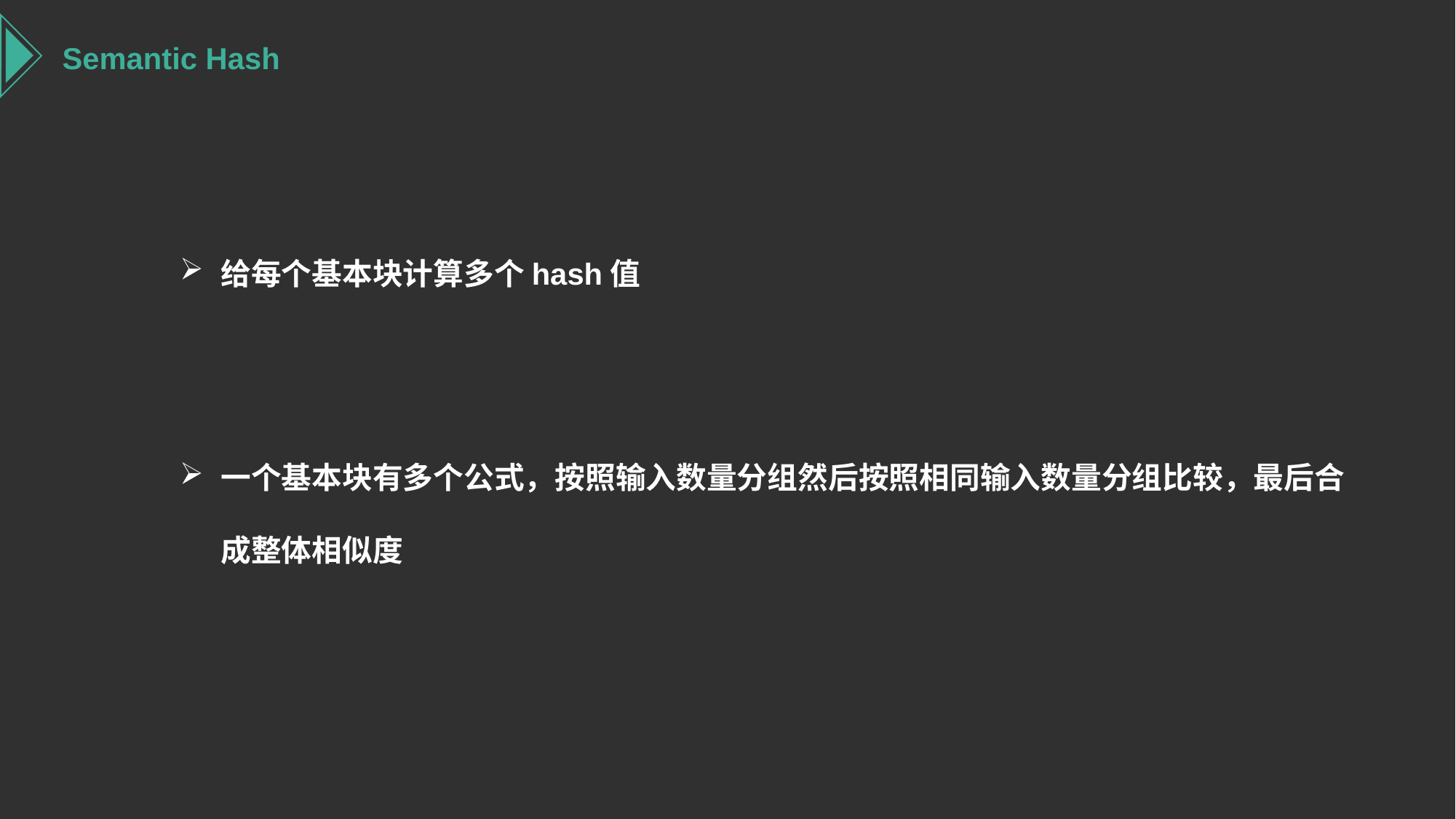

Semantic Hash

给每个基本块计算多个hash值

一个基本块有多个公式，按照输入数量分组然后按照相同输入数量分组比较，最后合成整体相似度